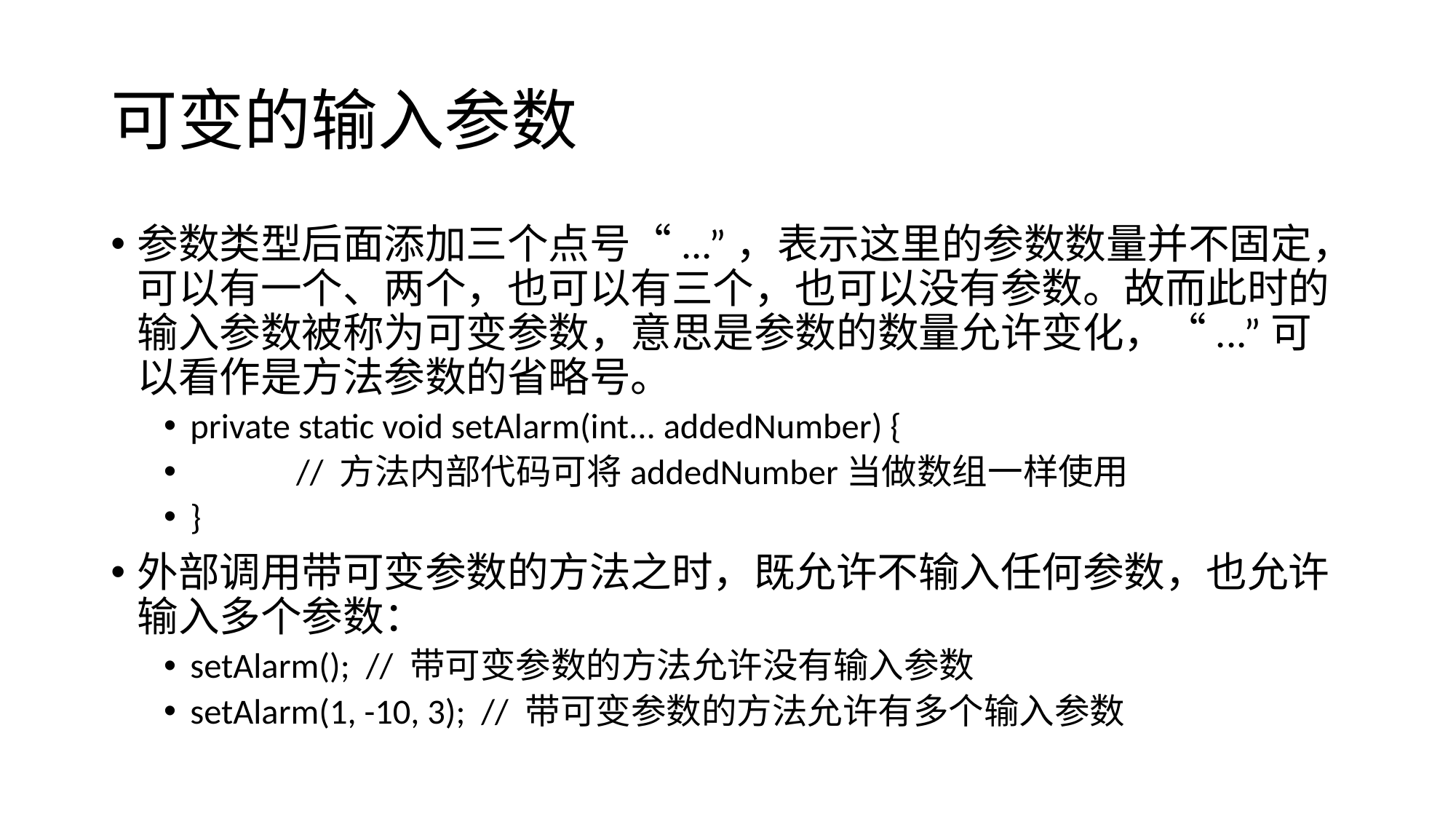

# 可变的输入参数
参数类型后面添加三个点号“...”，表示这里的参数数量并不固定，可以有一个、两个，也可以有三个，也可以没有参数。故而此时的输入参数被称为可变参数，意思是参数的数量允许变化，“...”可以看作是方法参数的省略号。
private static void setAlarm(int... addedNumber) {
	// 方法内部代码可将addedNumber当做数组一样使用
}
外部调用带可变参数的方法之时，既允许不输入任何参数，也允许输入多个参数：
setAlarm();  // 带可变参数的方法允许没有输入参数
setAlarm(1, -10, 3);  // 带可变参数的方法允许有多个输入参数